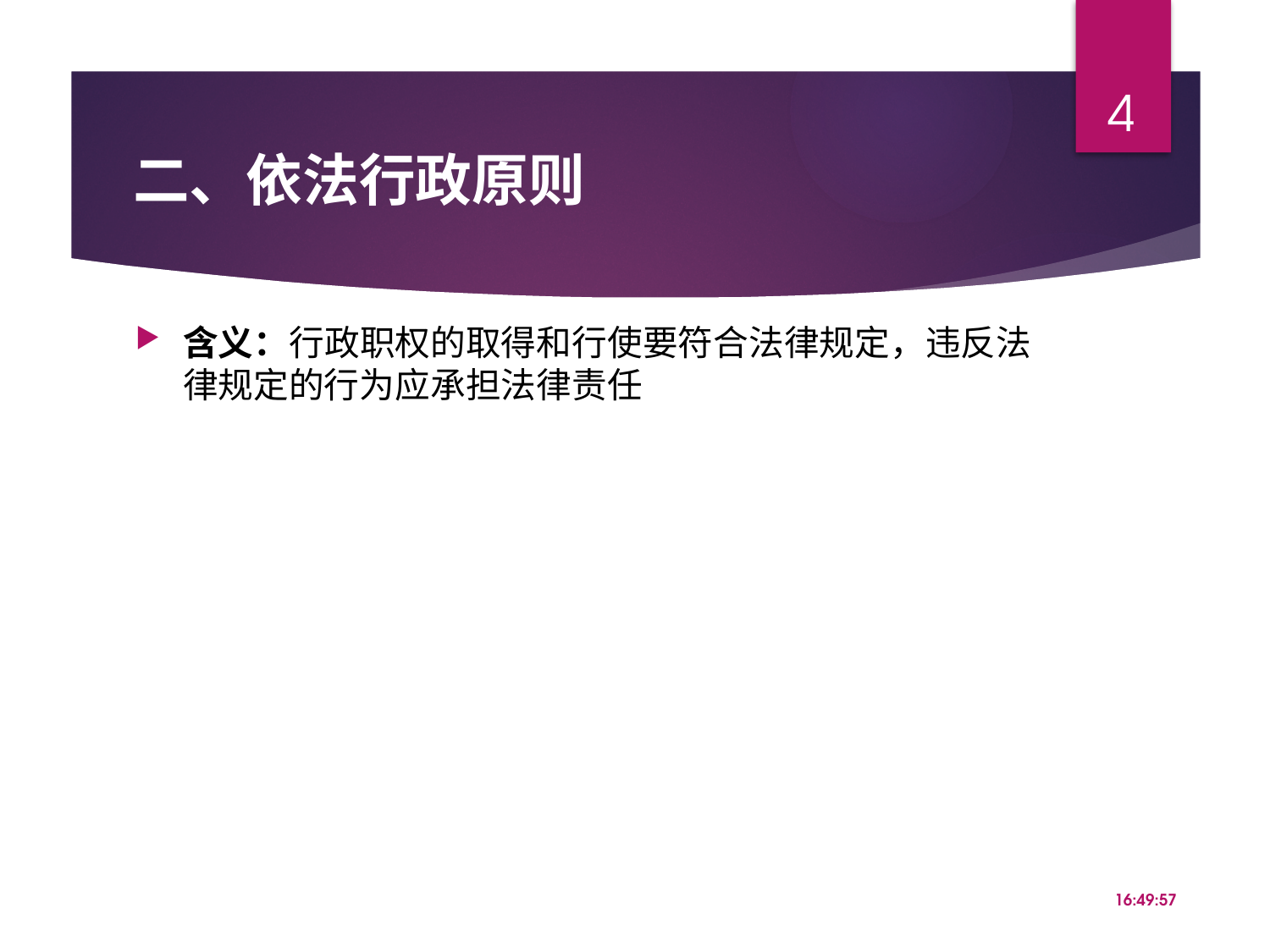

4
# 二、依法行政原则
含义：行政职权的取得和行使要符合法律规定，违反法律规定的行为应承担法律责任

16:49:57